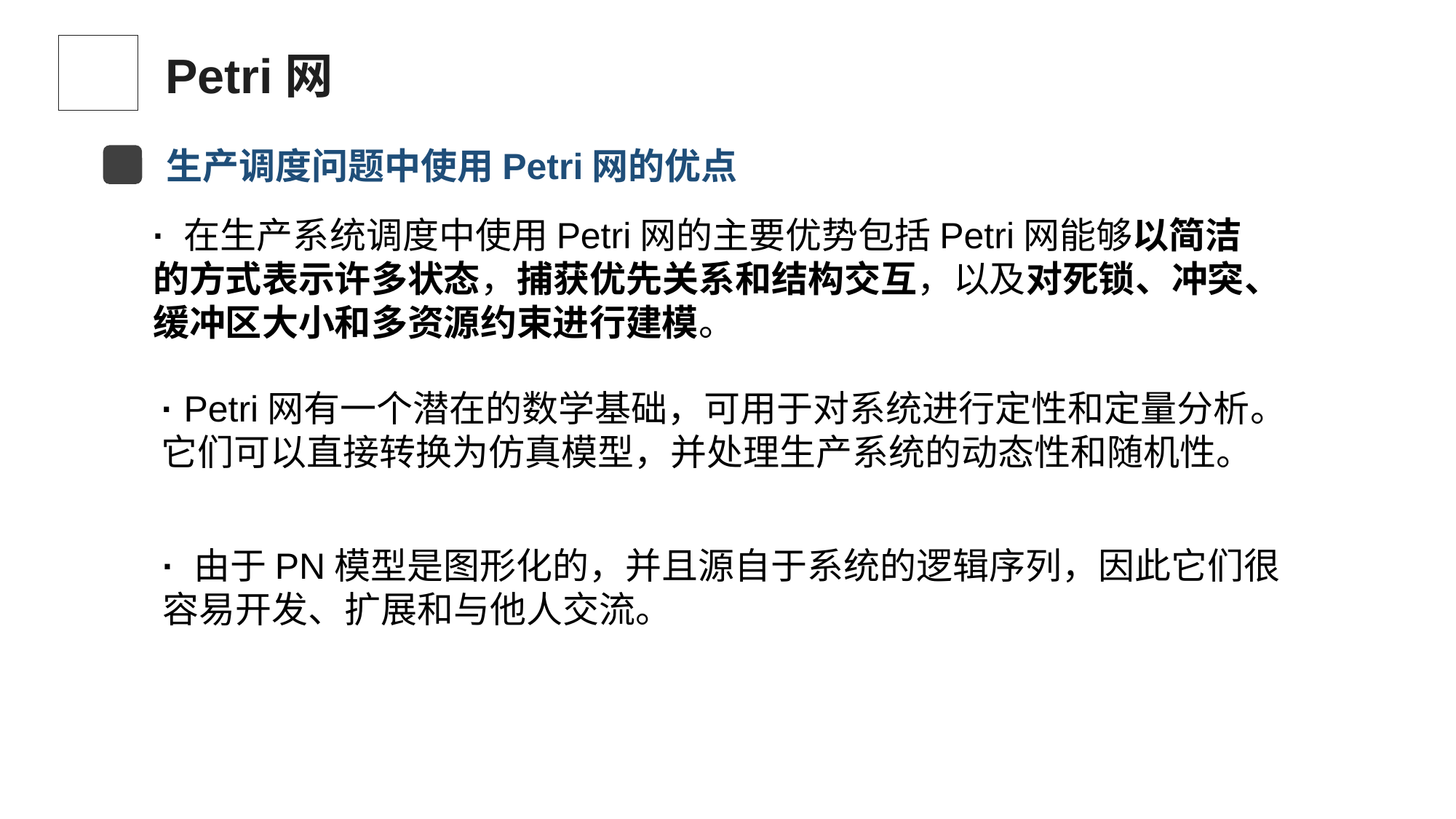

Petri网

生产调度问题中使用Petri网的优点

· 在生产系统调度中使用Petri网的主要优势包括Petri网能够以简洁的方式表示许多状态，捕获优先关系和结构交互，以及对死锁、冲突、缓冲区大小和多资源约束进行建模。
· Petri网有一个潜在的数学基础，可用于对系统进行定性和定量分析。它们可以直接转换为仿真模型，并处理生产系统的动态性和随机性。
· 由于PN模型是图形化的，并且源自于系统的逻辑序列，因此它们很容易开发、扩展和与他人交流。